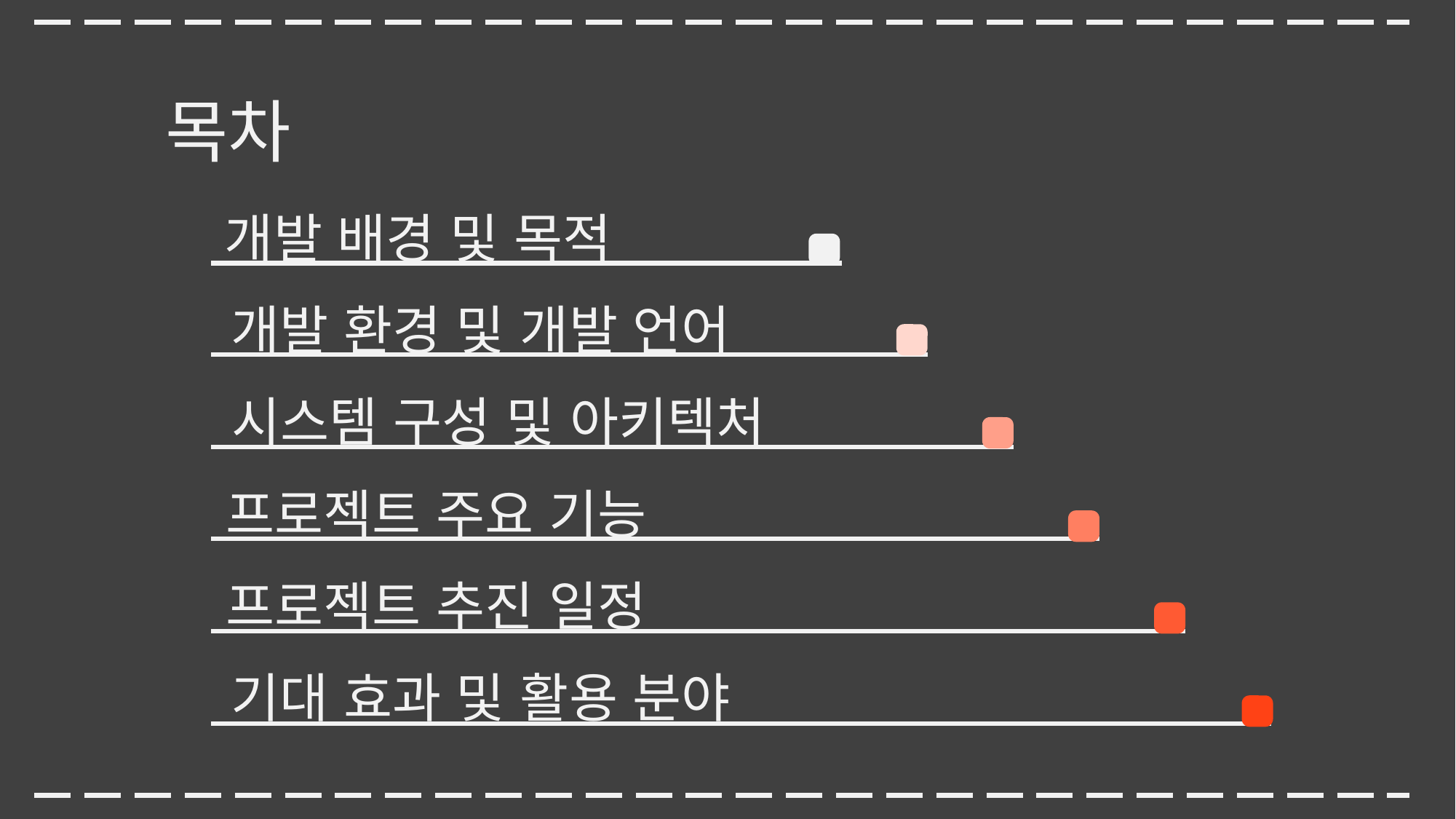

목차
개발 배경 및 목적

개발 환경 및 개발 언어

시스템 구성 및 아키텍처

프로젝트 주요 기능

프로젝트 추진 일정

기대 효과 및 활용 분야